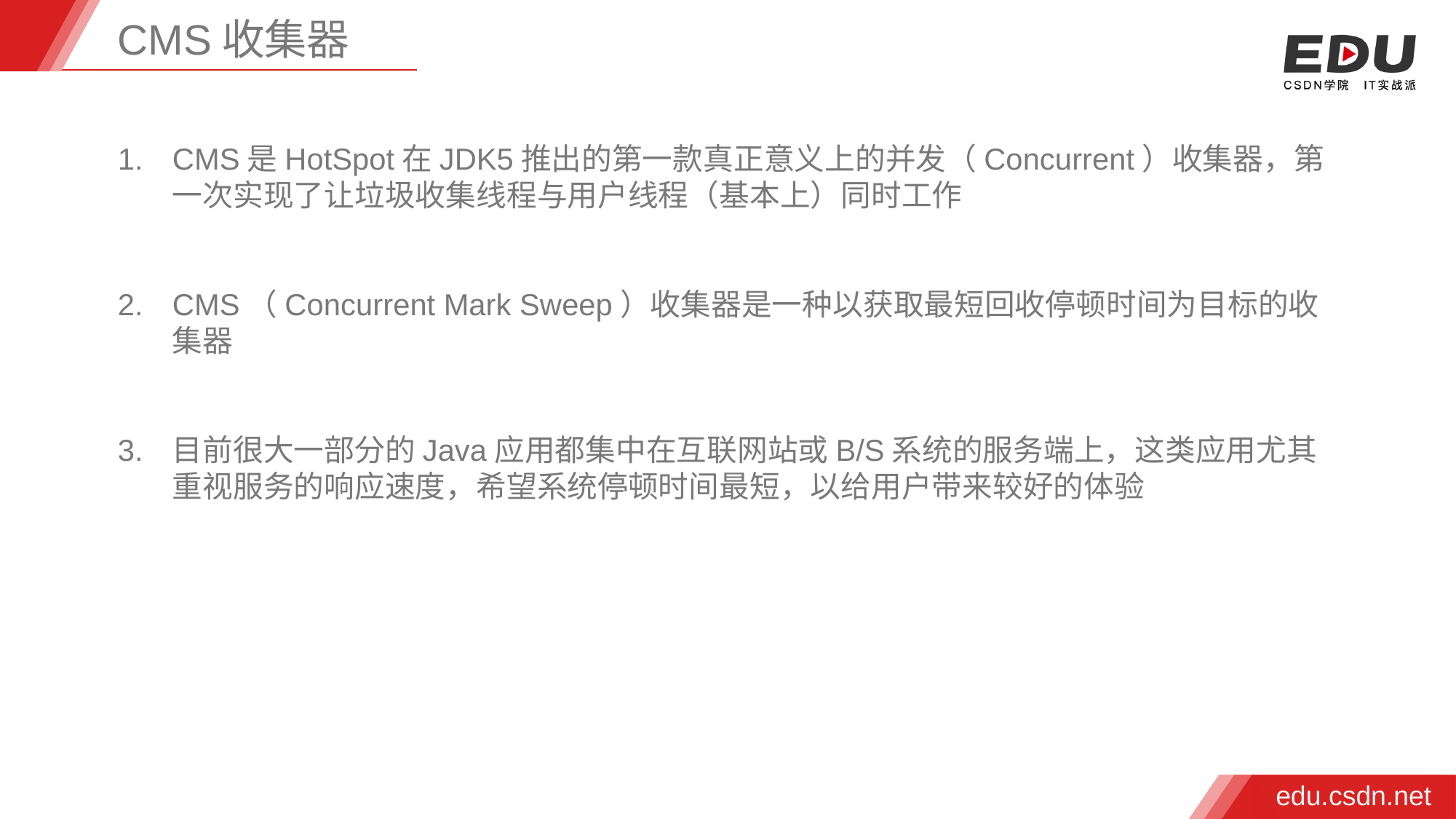

CMS收集器
CMS是HotSpot在JDK5推出的第一款真正意义上的并发（Concurrent）收集器，第一次实现了让垃圾收集线程与用户线程（基本上）同时工作

CMS（Concurrent Mark Sweep）收集器是一种以获取最短回收停顿时间为目标的收集器

目前很大一部分的Java应用都集中在互联网站或B/S系统的服务端上，这类应用尤其重视服务的响应速度，希望系统停顿时间最短，以给用户带来较好的体验
edu.csdn.net